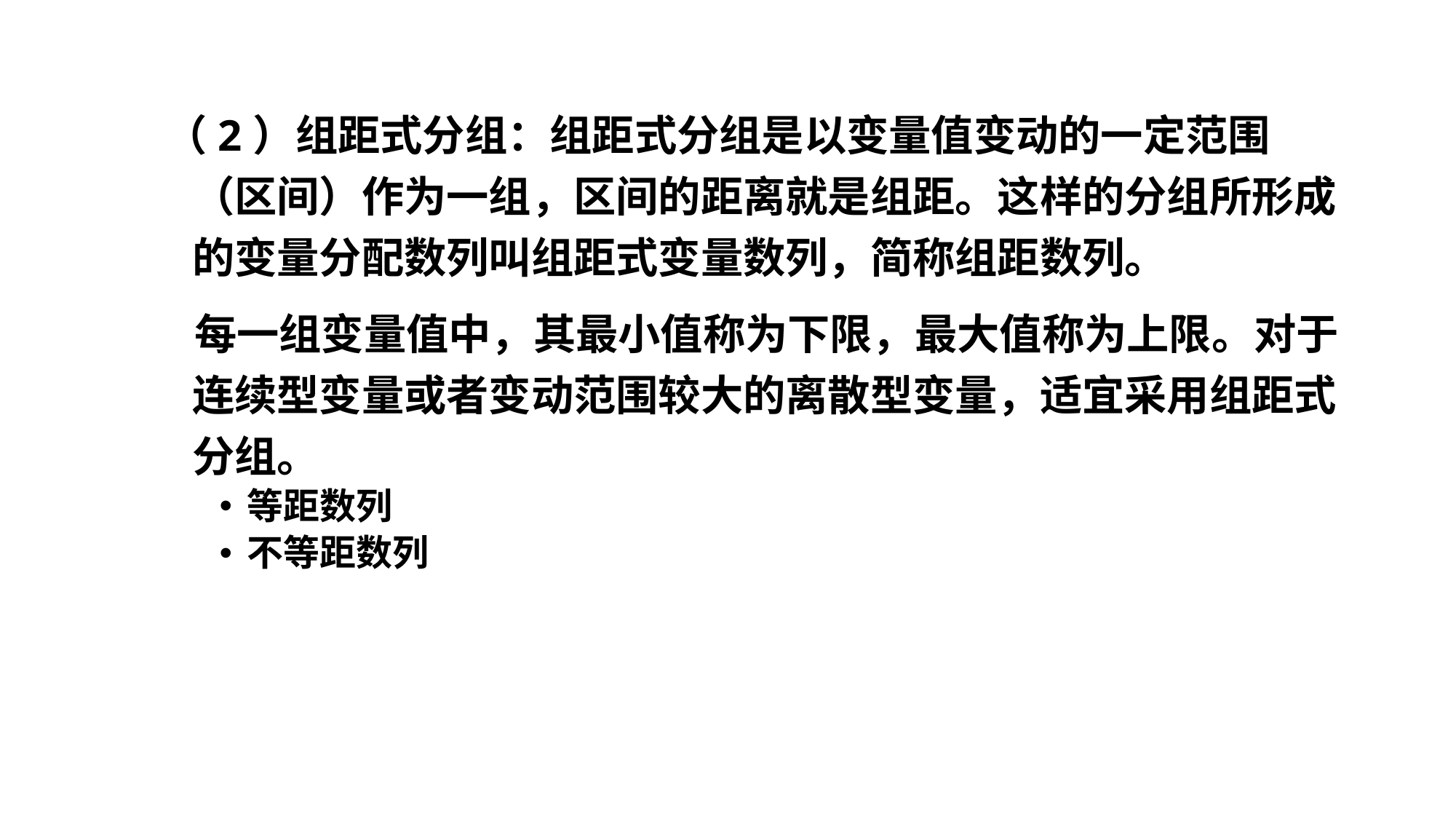

（2）组距式分组：组距式分组是以变量值变动的一定范围（区间）作为一组，区间的距离就是组距。这样的分组所形成的变量分配数列叫组距式变量数列，简称组距数列。
  每一组变量值中，其最小值称为下限，最大值称为上限。对于连续型变量或者变动范围较大的离散型变量，适宜采用组距式分组。
等距数列
不等距数列